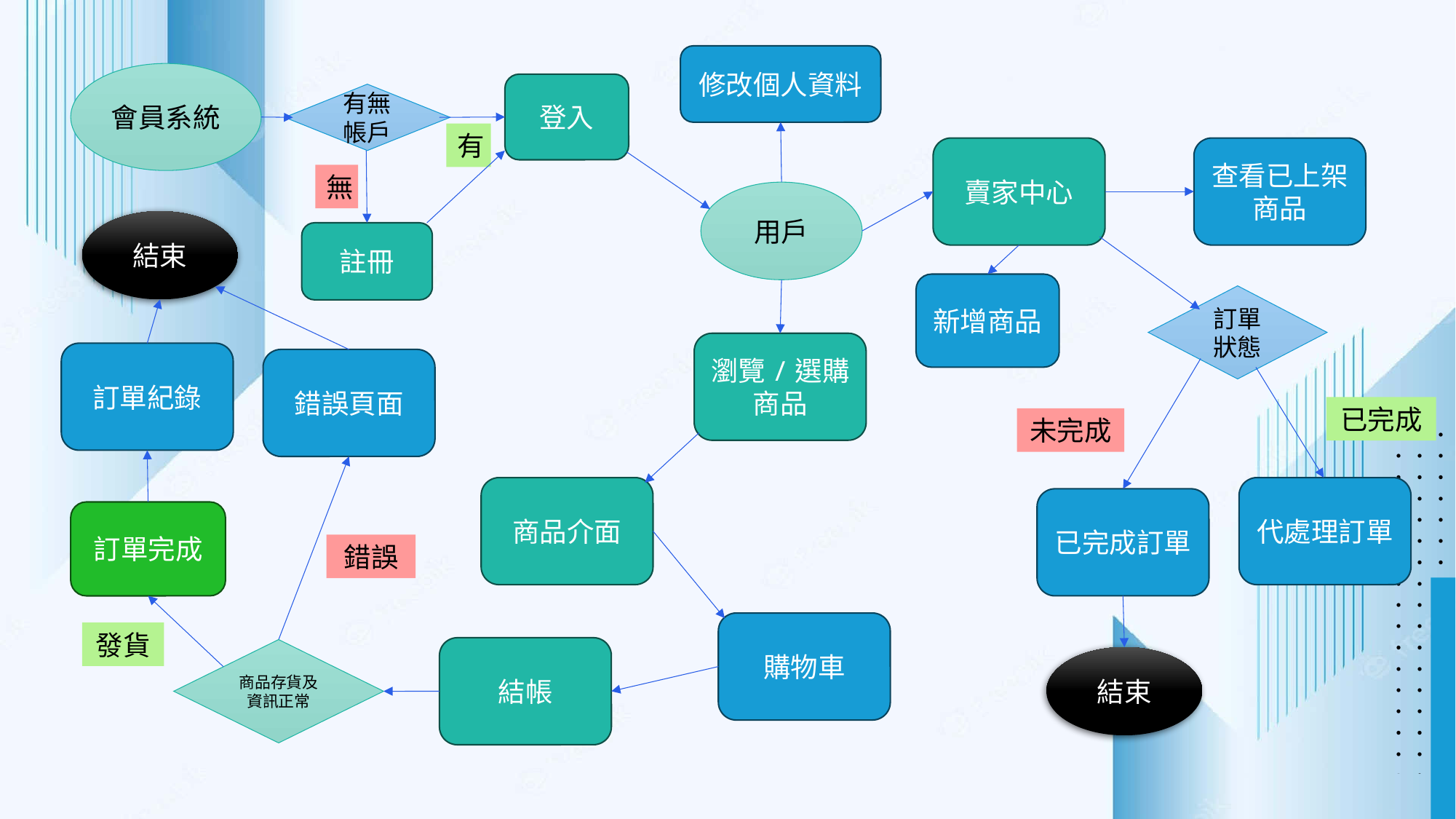

修改個人資料
會員系統
登入
有無帳戶
有
賣家中心
查看已上架商品
無
用戶
結束
註冊
新增商品
訂單狀態
瀏覽/選購商品
訂單紀錄
錯誤頁面
已完成
未完成
商品介面
代處理訂單
已完成訂單
訂單完成
錯誤
購物車
發貨
結帳
商品存貨及資訊正常
結束